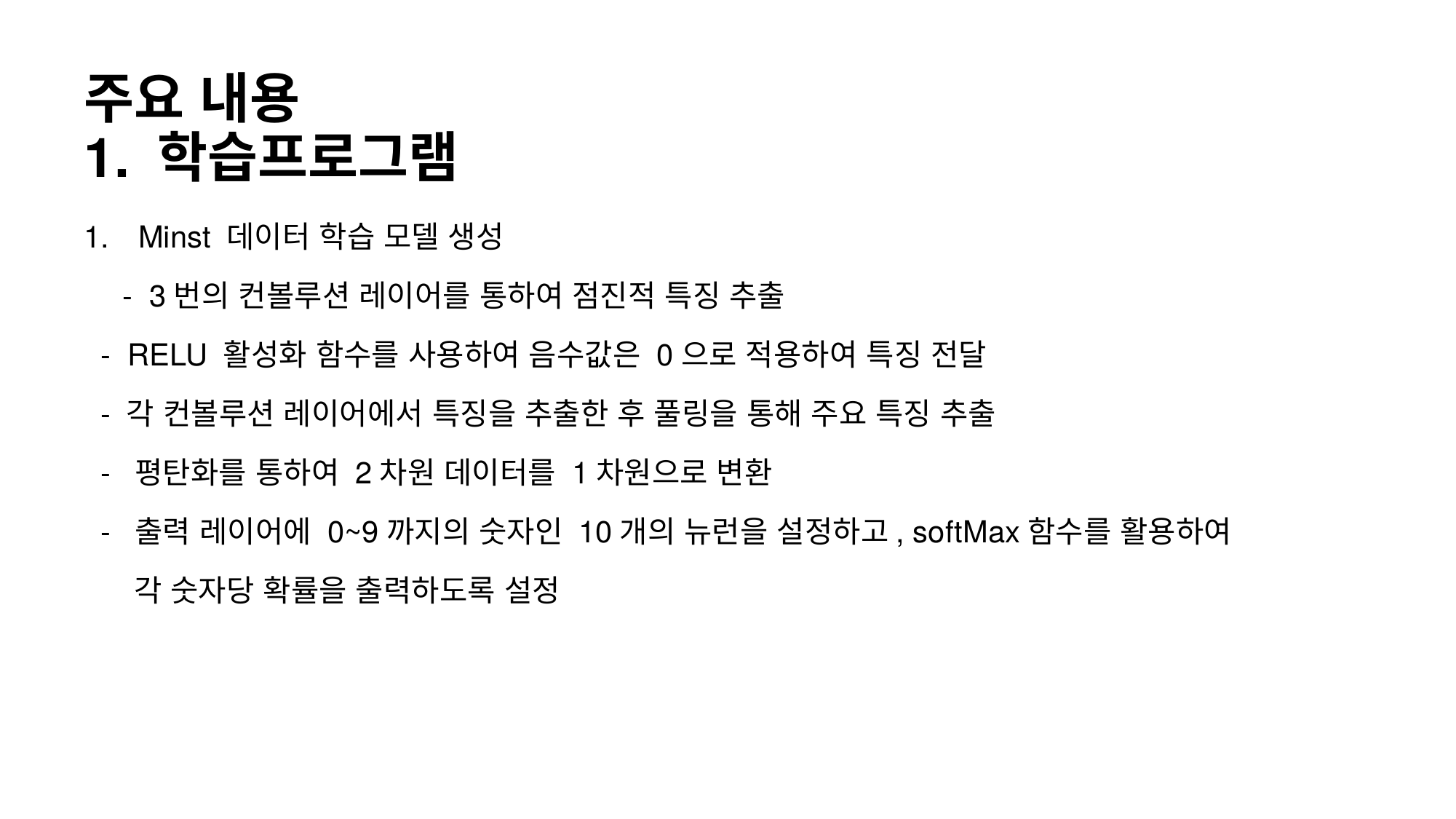

# 주요 내용 1. 학습프로그램
Minst 데이터 학습 모델 생성
  -  3번의 컨볼루션 레이어를 통하여 점진적 특징 추출
  -  RELU 활성화 함수를 사용하여 음수값은 0으로 적용하여 특징 전달
  - 각 컨볼루션 레이어에서 특징을 추출한 후 풀링을 통해 주요 특징 추출
  -  평탄화를 통하여 2차원 데이터를 1차원으로 변환
  -  출력 레이어에 0~9까지의 숫자인 10개의 뉴런을 설정하고, softMax함수를 활용하여
     각 숫자당 확률을 출력하도록 설정